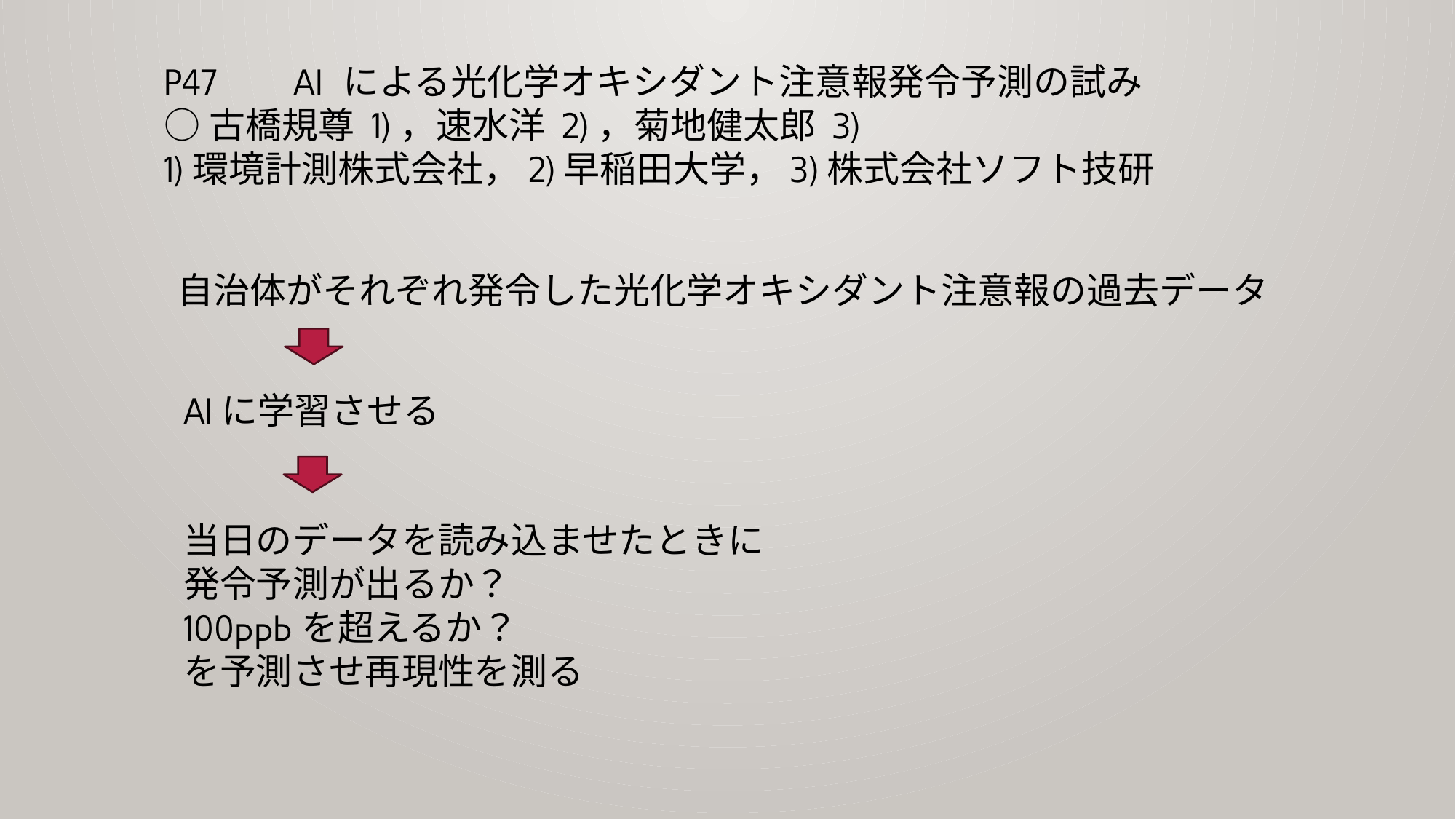

P47       AI による光化学オキシダント注意報発令予測の試み
○古橋規尊 1)，速水洋 2)，菊地健太郎 3)
1)環境計測株式会社，2)早稲田大学，3)株式会社ソフト技研
自治体がそれぞれ発令した光化学オキシダント注意報の過去データ

AIに学習させる

当日のデータを読み込ませたときに
発令予測が出るか？
100ppbを超えるか？
を予測させ再現性を測る